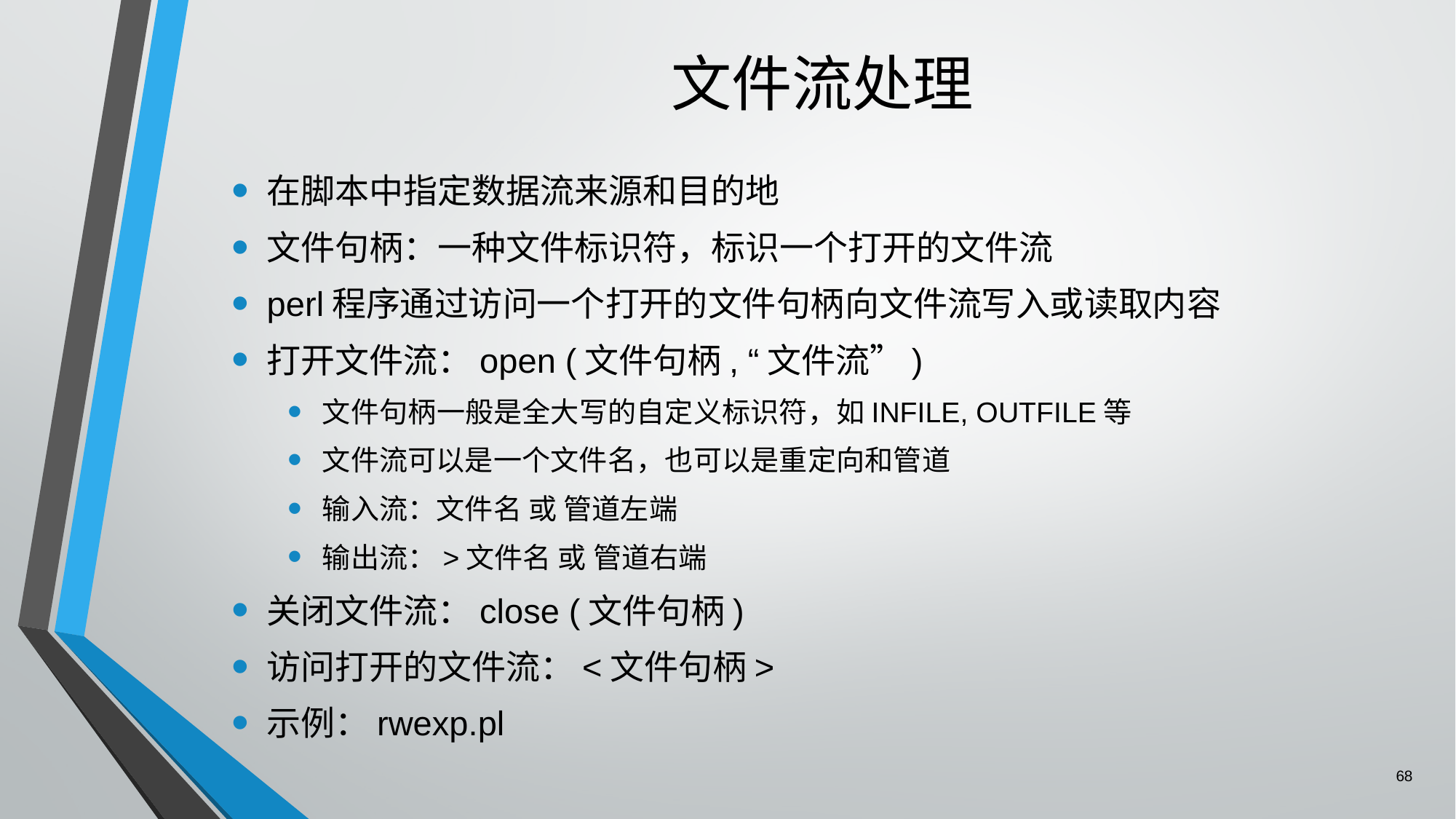

# 文件流处理
在脚本中指定数据流来源和目的地
文件句柄：一种文件标识符，标识一个打开的文件流
perl程序通过访问一个打开的文件句柄向文件流写入或读取内容
打开文件流：open (文件句柄, “文件流”)
文件句柄一般是全大写的自定义标识符，如INFILE, OUTFILE等
文件流可以是一个文件名，也可以是重定向和管道
输入流：文件名 或 管道左端
输出流：>文件名 或 管道右端
关闭文件流：close (文件句柄)
访问打开的文件流：<文件句柄>
示例：rwexp.pl

68